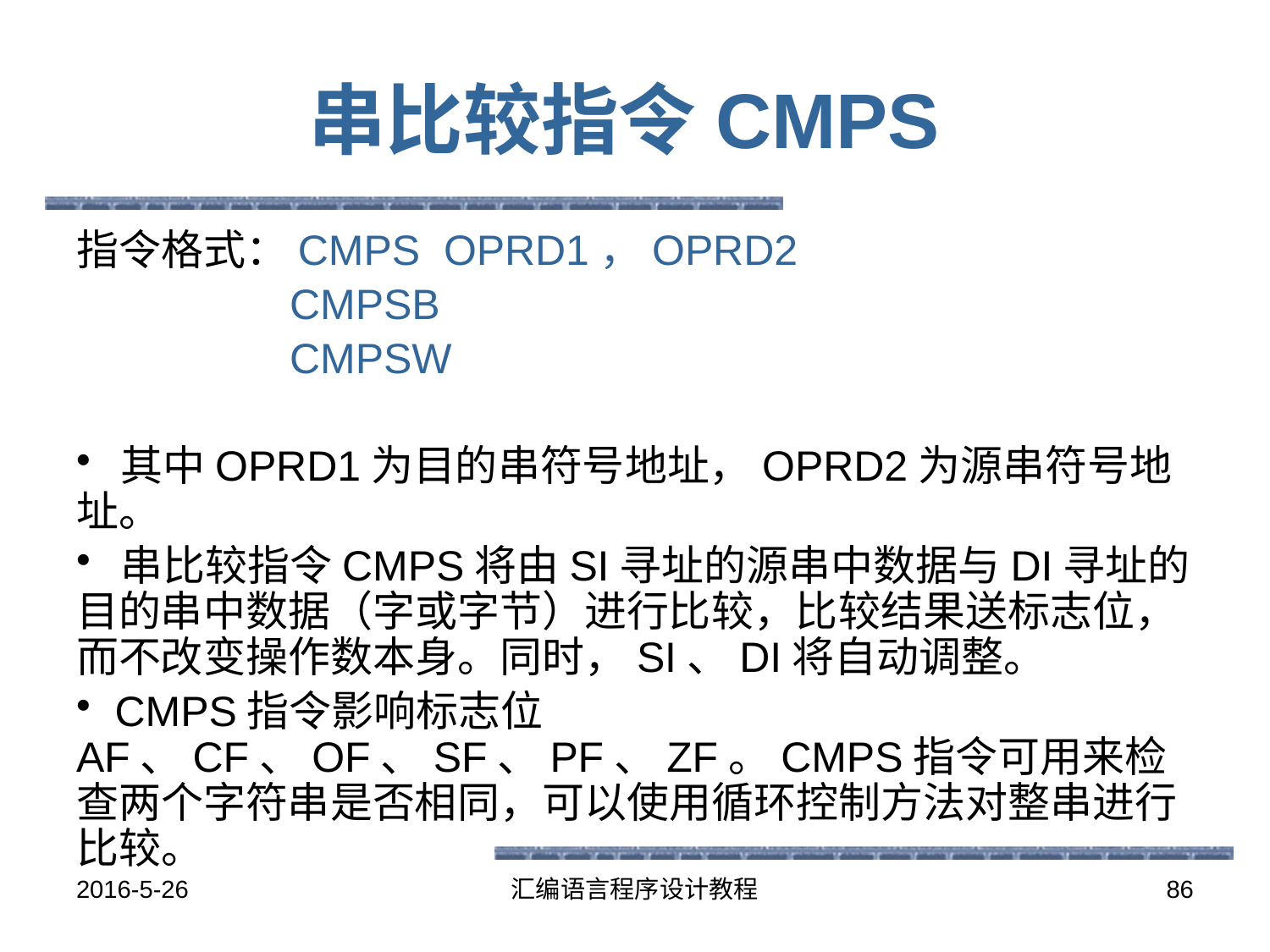

# 串比较指令CMPS
指令格式：CMPS  OPRD1，OPRD2
                  CMPSB
                  CMPSW

  其中OPRD1为目的串符号地址，OPRD2为源串符号地址。
  串比较指令CMPS将由SI寻址的源串中数据与DI寻址的目的串中数据（字或字节）进行比较，比较结果送标志位，而不改变操作数本身。同时，SI、DI将自动调整。
  CMPS指令影响标志位AF、CF、OF、SF、PF、ZF。CMPS指令可用来检查两个字符串是否相同，可以使用循环控制方法对整串进行比较。
2016-5-26
汇编语言程序设计教程
86